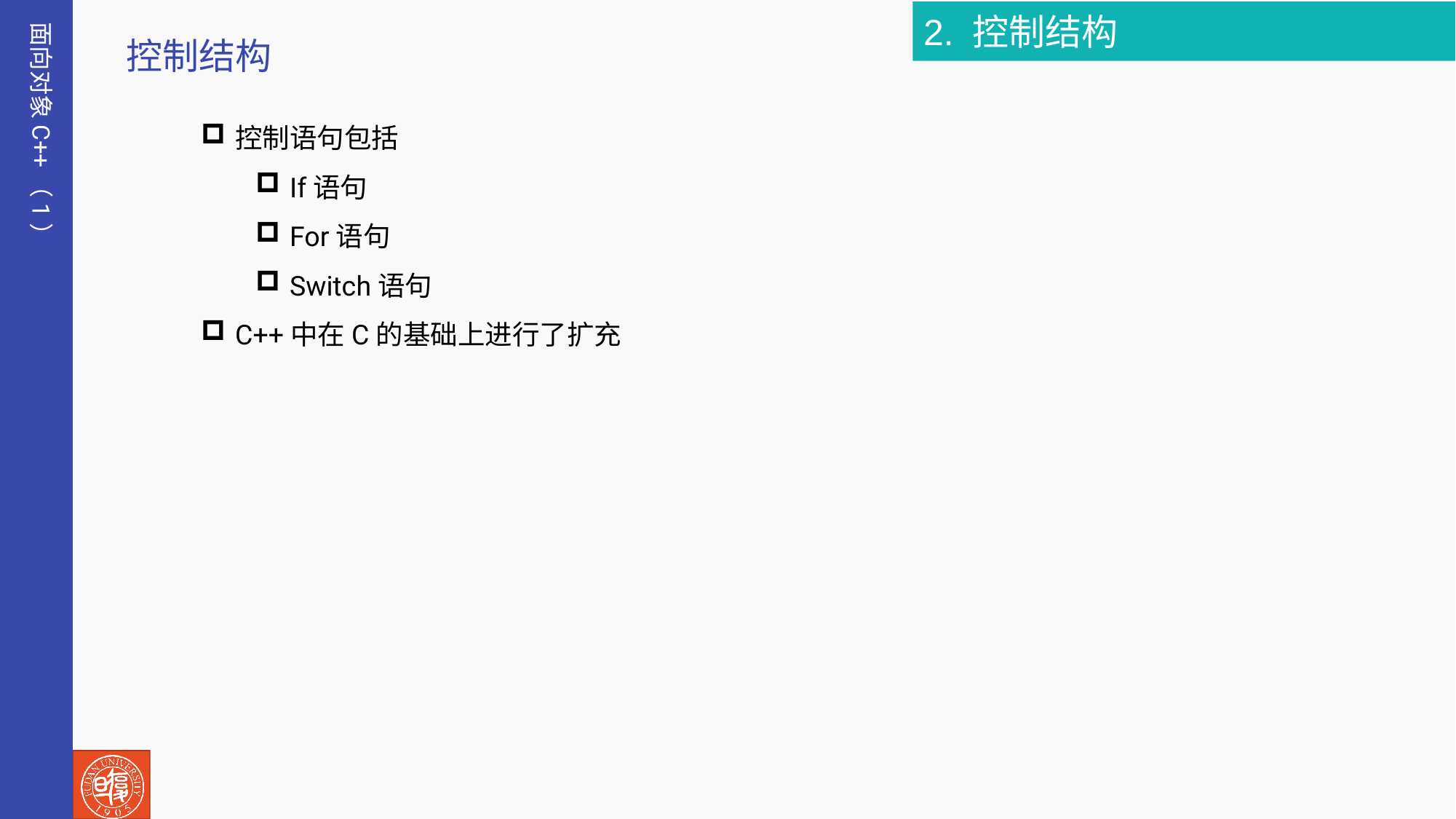

2. 控制结构
面向对象C++（1）
控制结构
控制语句包括
If语句
For语句
Switch语句
C++中在C的基础上进行了扩充